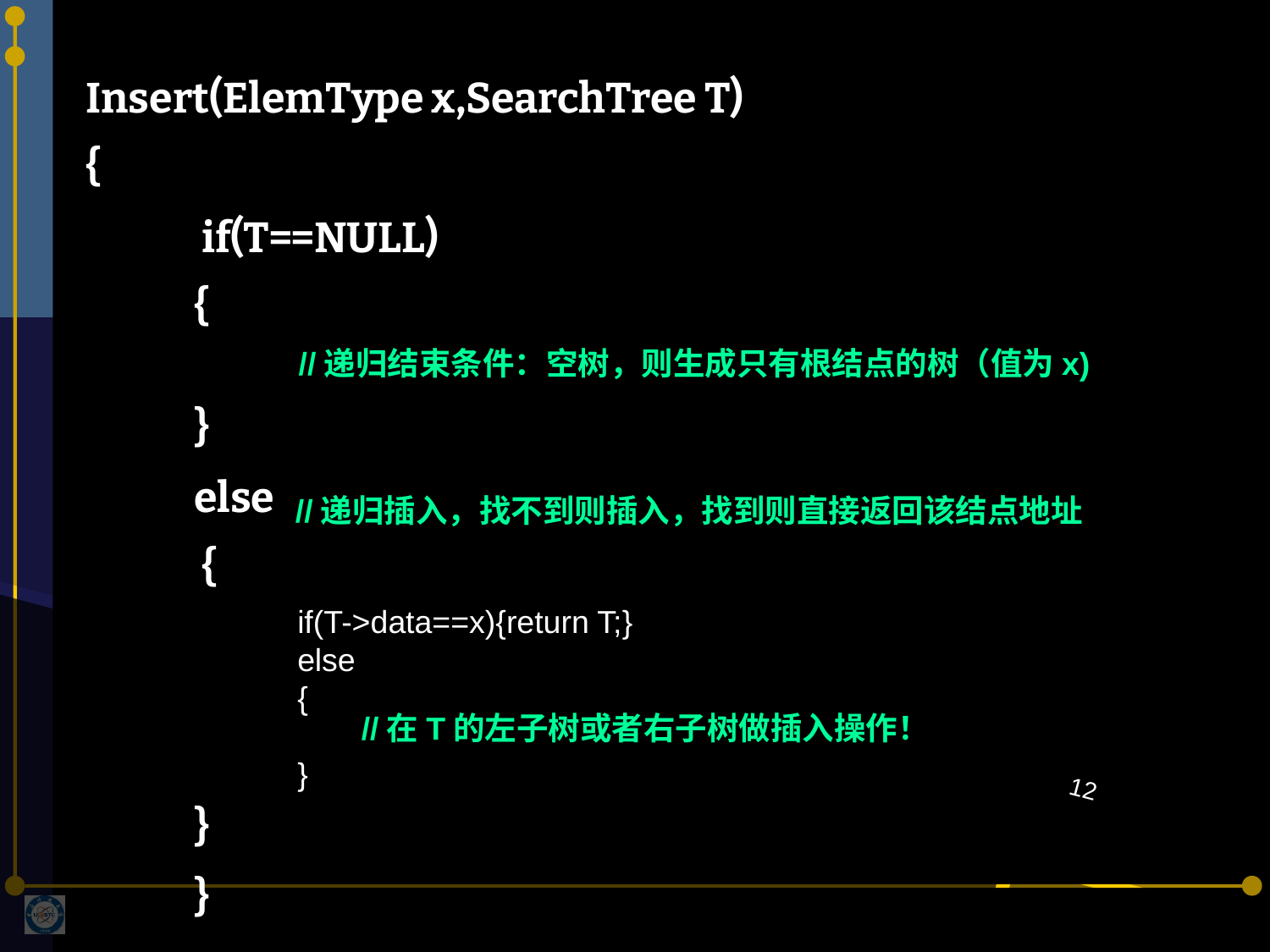

Insert(ElemType x,SearchTree T)
{
 if(T==NULL)
{
}
else
 {

}
}
//递归结束条件：空树，则生成只有根结点的树（值为x)
//递归插入，找不到则插入，找到则直接返回该结点地址
if(T->data==x){return T;}
else
{
}
//在T的左子树或者右子树做插入操作！
12